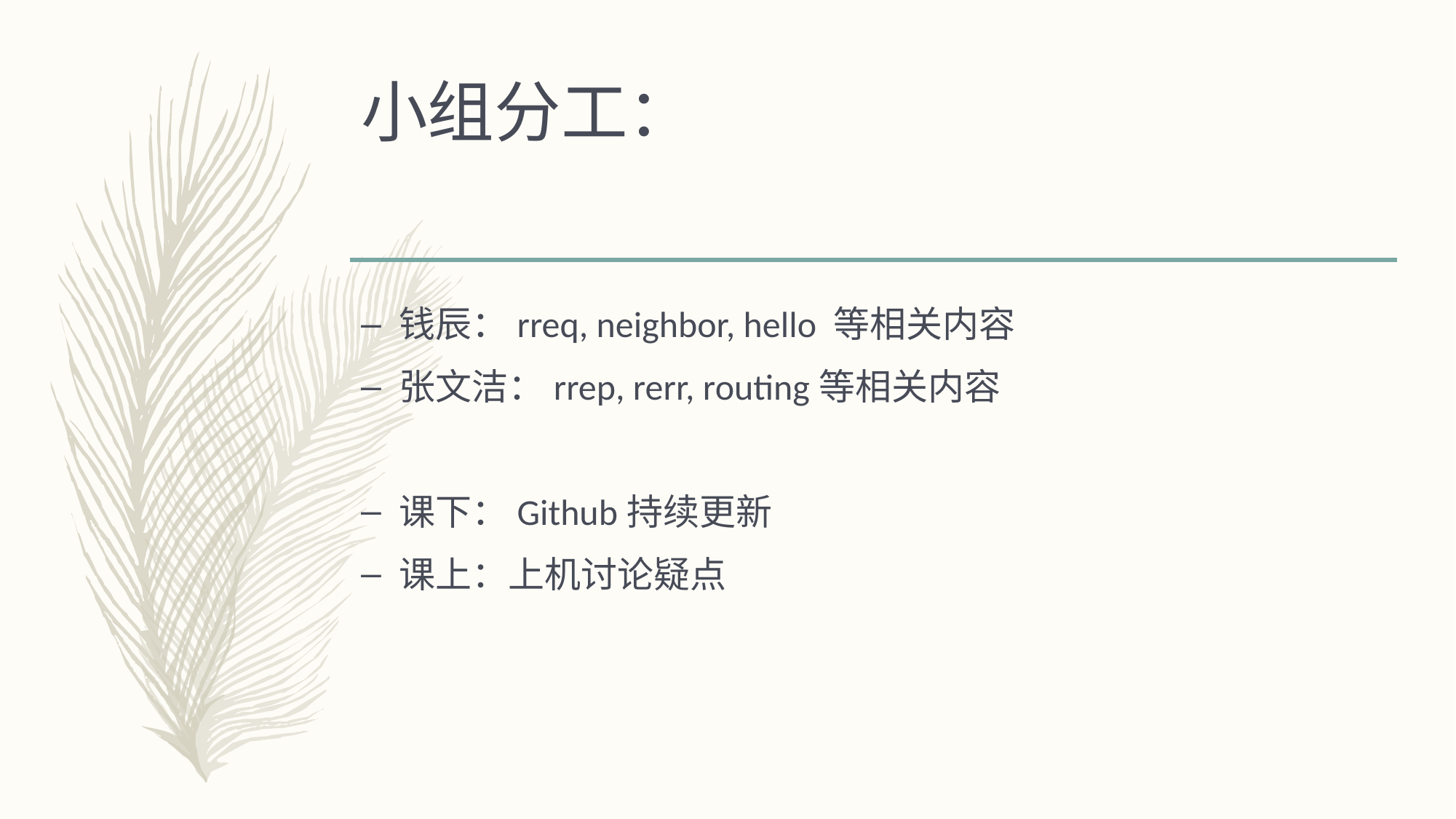

# 小组分工：
钱辰：rreq, neighbor, hello 等相关内容
张文洁：rrep, rerr, routing等相关内容

课下：Github持续更新
课上：上机讨论疑点